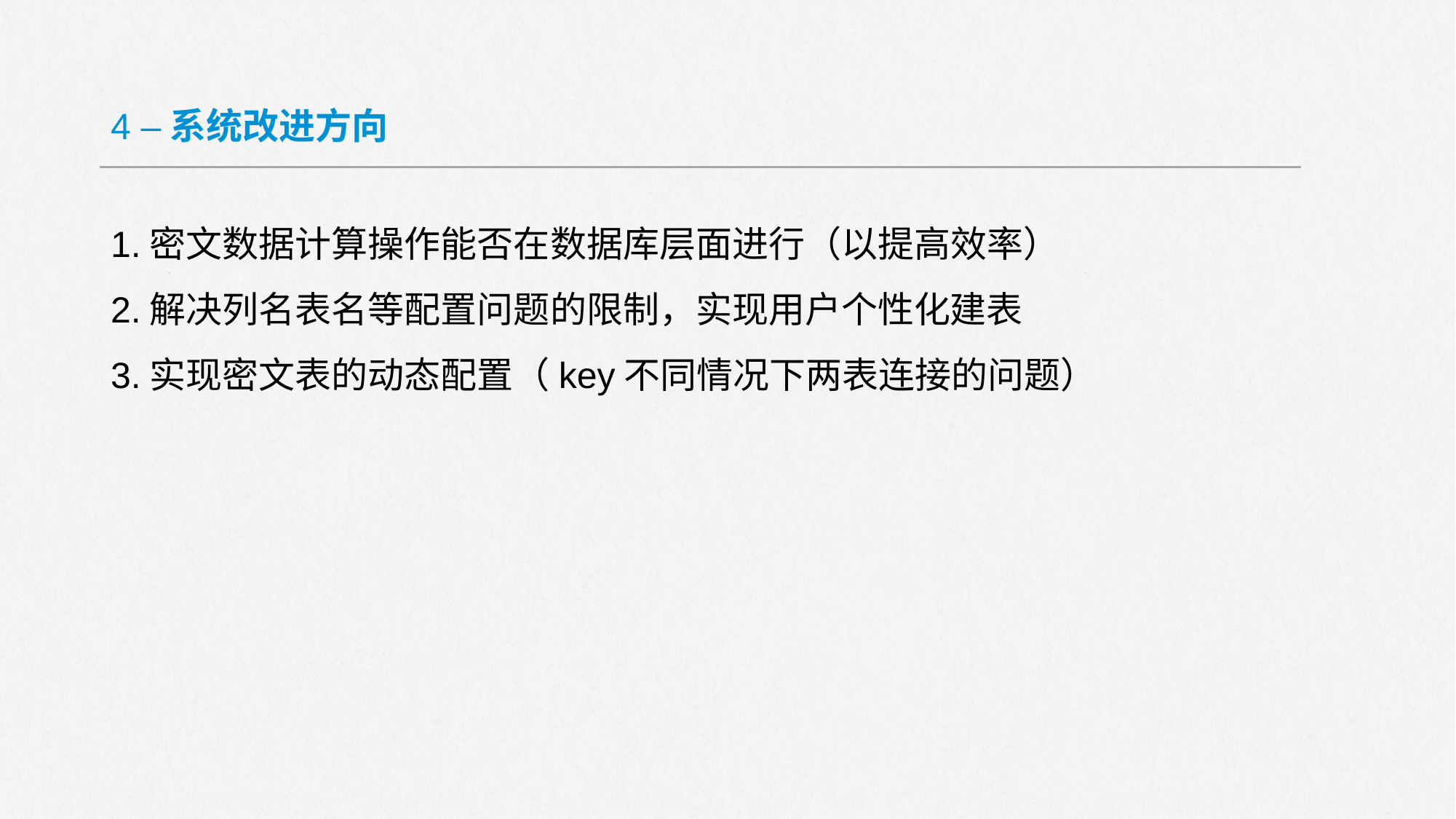

4 –系统改进方向

1.密文数据计算操作能否在数据库层面进行（以提高效率）
2.解决列名表名等配置问题的限制，实现用户个性化建表
3.实现密文表的动态配置（key不同情况下两表连接的问题）